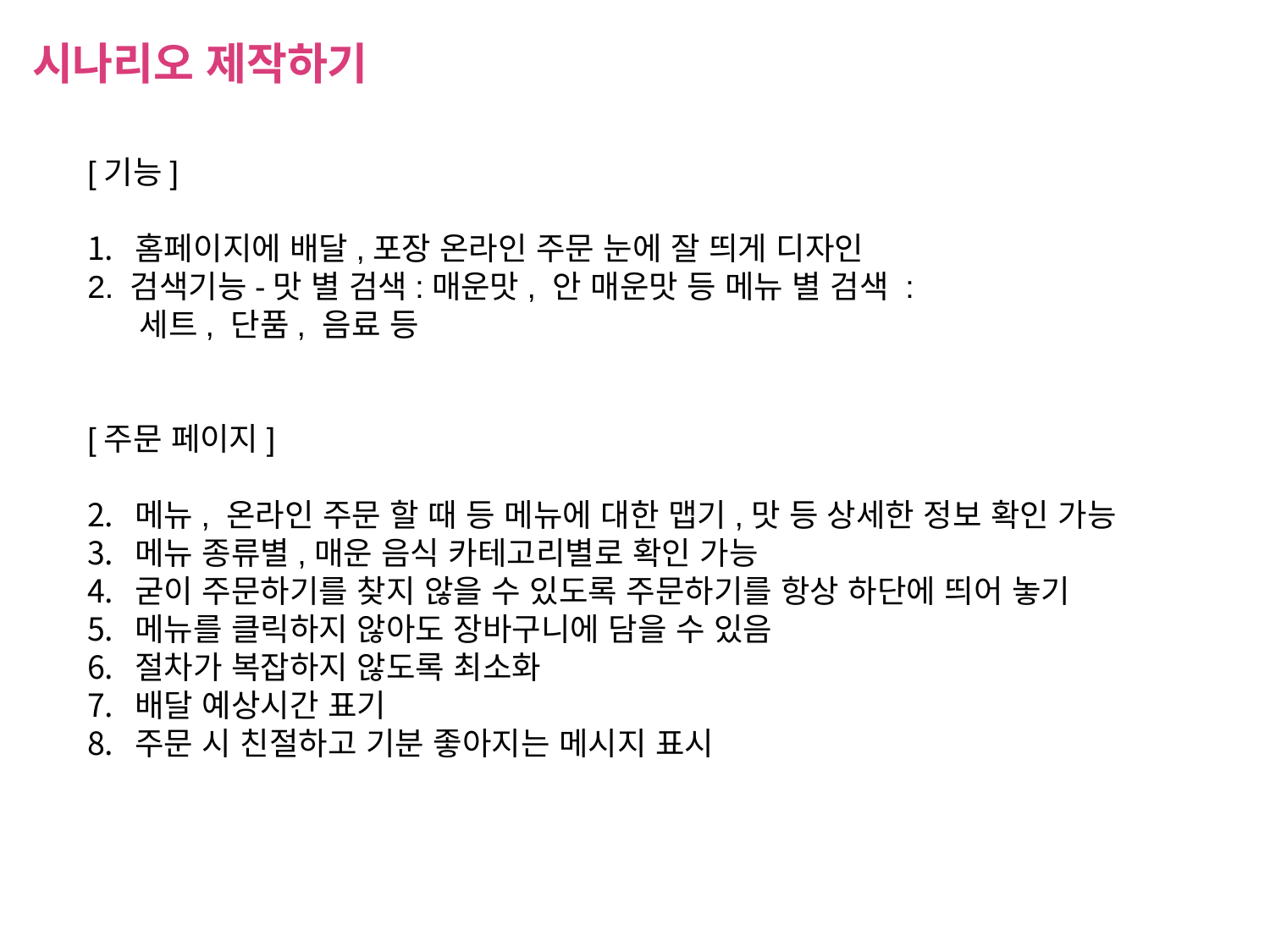

시나리오 제작하기
[기능]

홈페이지에 배달,포장 온라인 주문 눈에 잘 띄게 디자인
2. 검색기능-맛 별 검색:매운맛, 안 매운맛 등 메뉴 별 검색 :
     세트, 단품, 음료 등

[주문 페이지]

메뉴, 온라인 주문 할 때 등 메뉴에 대한 맵기,맛 등 상세한 정보 확인 가능
메뉴 종류별,매운 음식 카테고리별로 확인 가능
굳이 주문하기를 찾지 않을 수 있도록 주문하기를 항상 하단에 띄어 놓기
메뉴를 클릭하지 않아도 장바구니에 담을 수 있음
절차가 복잡하지 않도록 최소화
배달 예상시간 표기
주문 시 친절하고 기분 좋아지는 메시지 표시